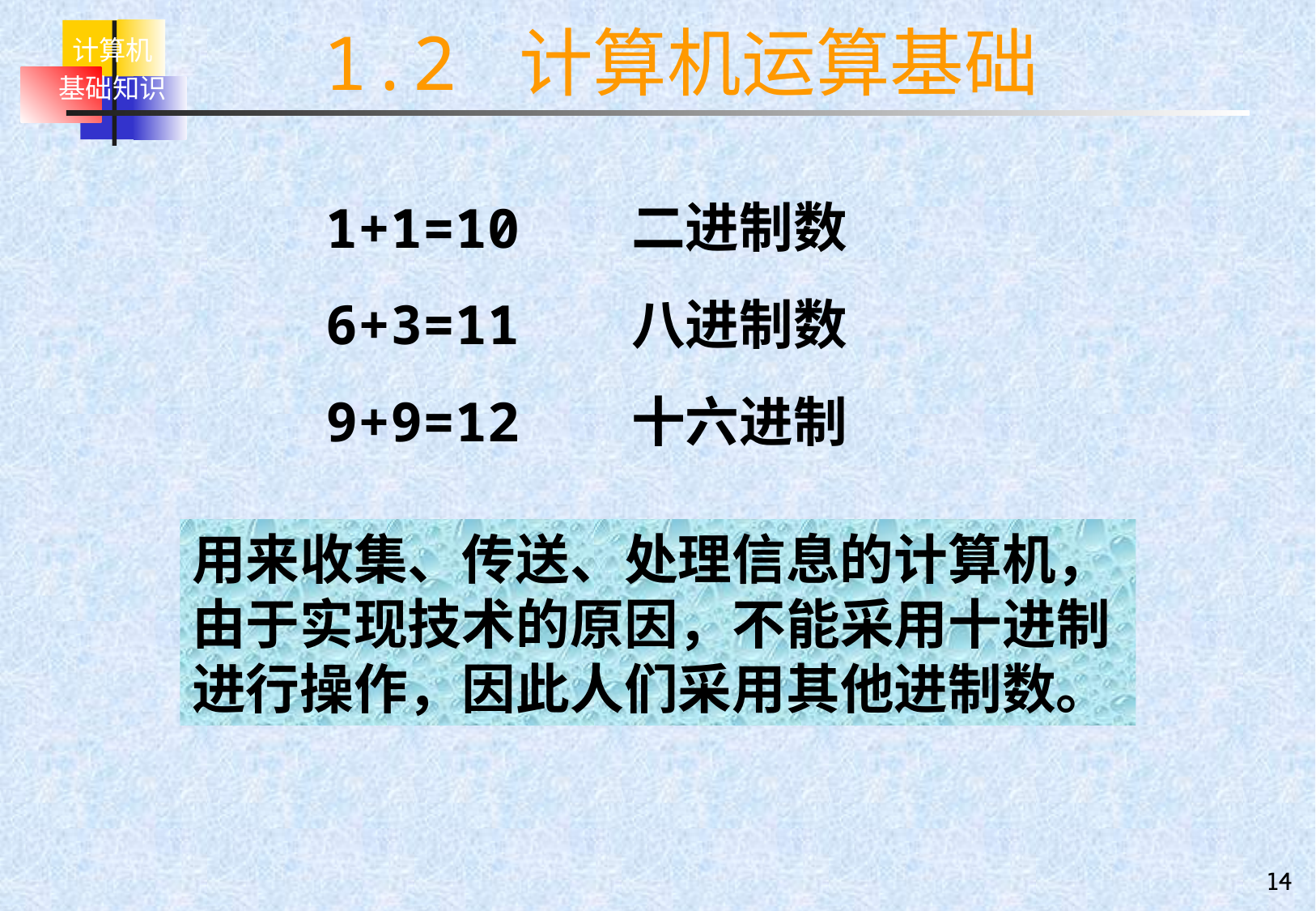

# 1.2 计算机运算基础
1+1=10
6+3=11
9+9=12
二进制数
八进制数
十六进制
用来收集、传送、处理信息的计算机，由于实现技术的原因，不能采用十进制进行操作，因此人们采用其他进制数。
14